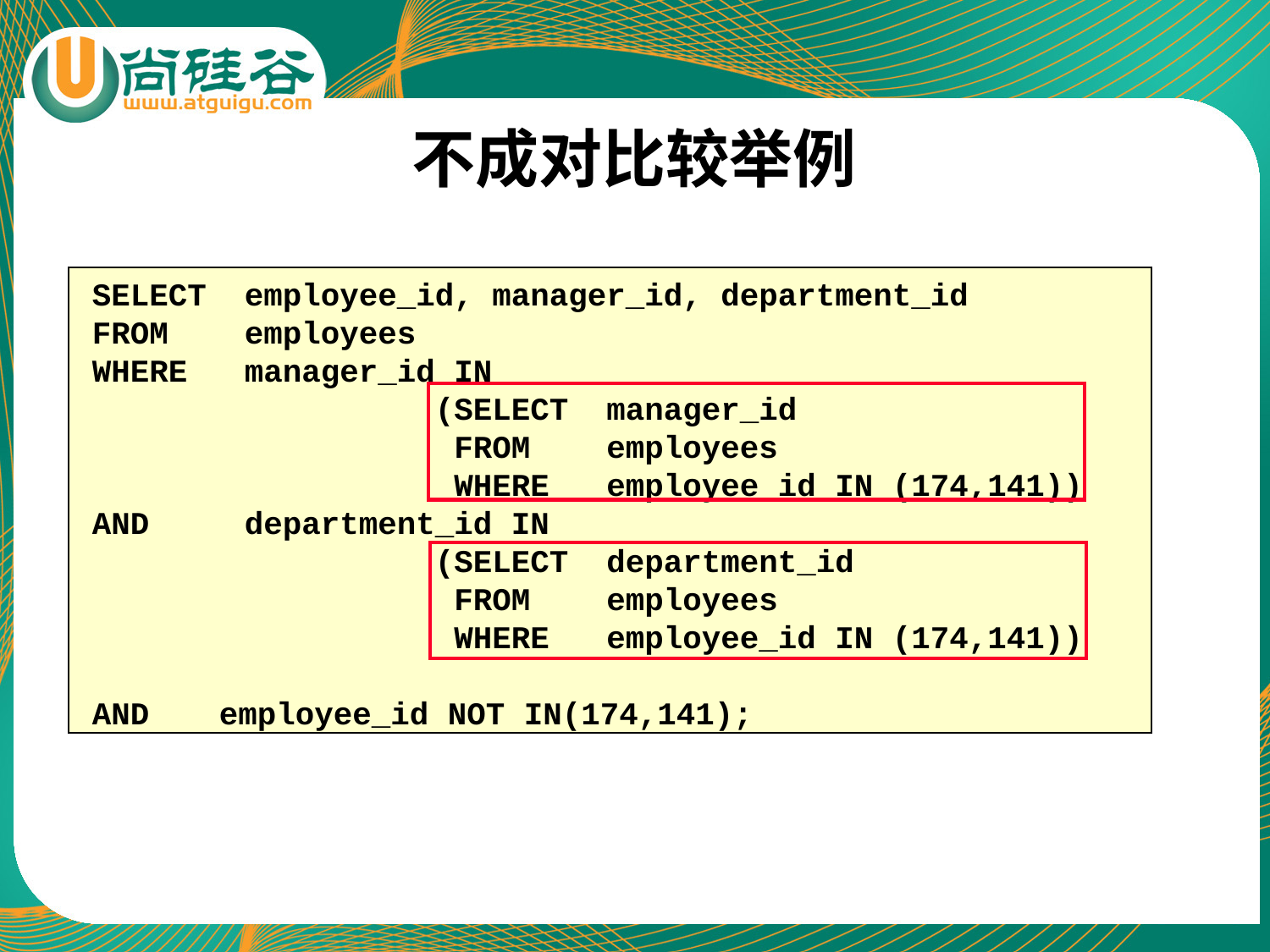

# 不成对比较举例

SELECT  employee_id, manager_id, department_id
FROM    employees
WHERE   manager_id IN
                  (SELECT  manager_id
                   FROM    employees
                   WHERE   employee_id IN (174,141))
AND     department_id IN
                  (SELECT  department_id
                   FROM    employees
                   WHERE   employee_id IN (174,141))
AND	employee_id NOT IN(174,141);